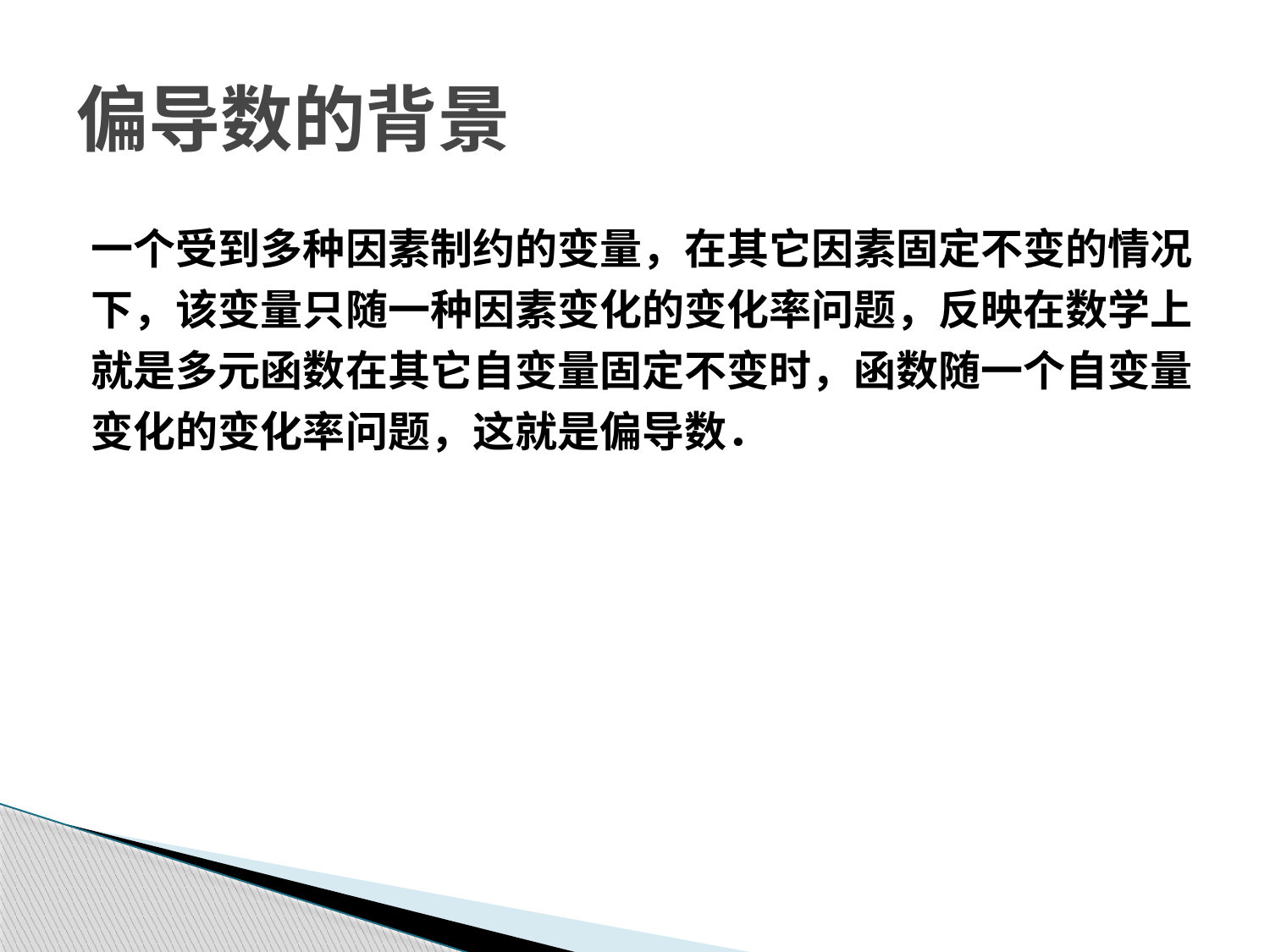

# 偏导数的背景
一个受到多种因素制约的变量，在其它因素固定不变的情况
下，该变量只随一种因素变化的变化率问题，反映在数学上
就是多元函数在其它自变量固定不变时，函数随一个自变量
变化的变化率问题，这就是偏导数．